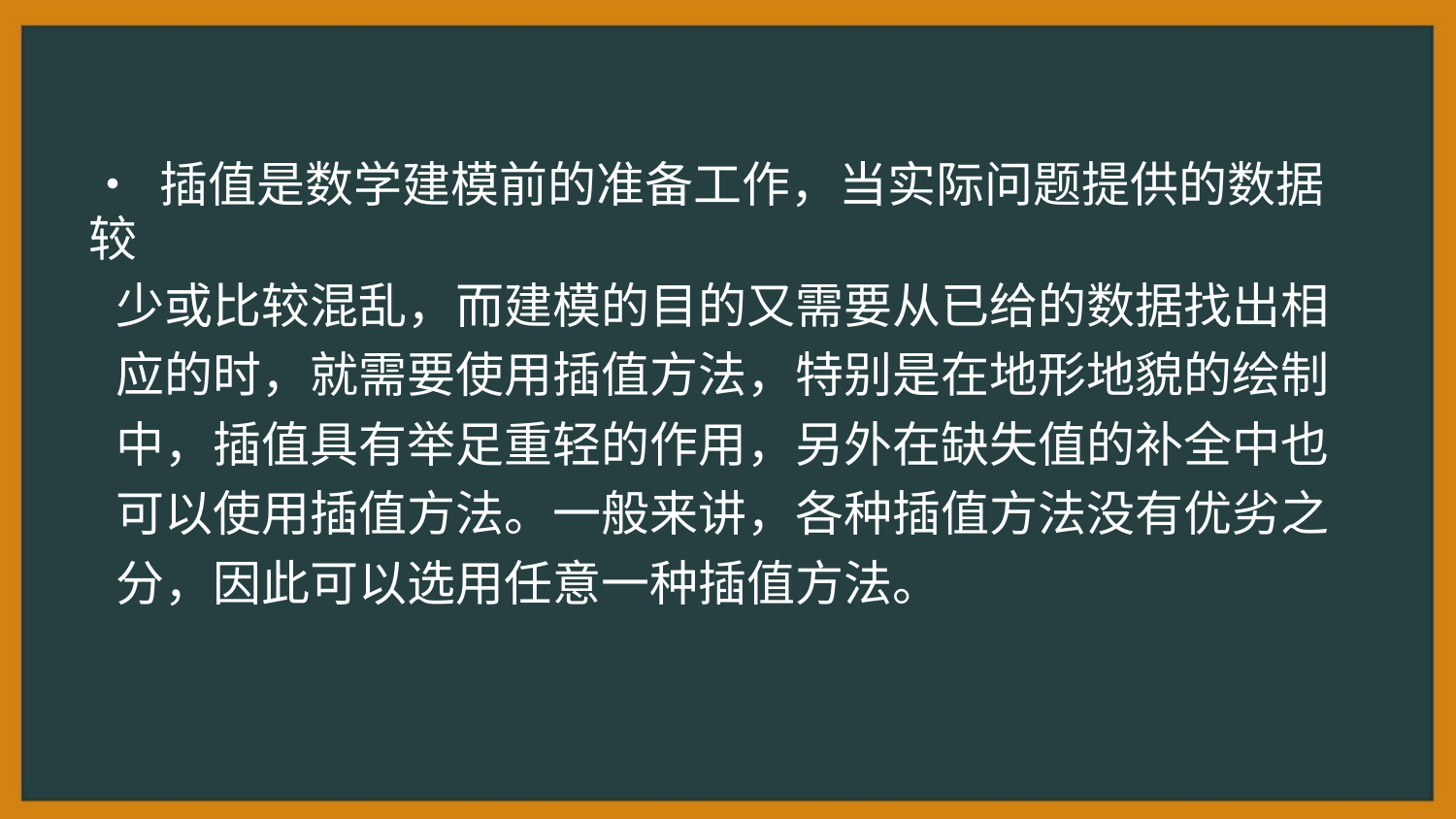

• 插值是数学建模前的准备工作，当实际问题提供的数据较
少或比较混乱，而建模的目的又需要从已给的数据找出相
应的时，就需要使用插值方法，特别是在地形地貌的绘制
中，插值具有举足重轻的作用，另外在缺失值的补全中也
可以使用插值方法。一般来讲，各种插值方法没有优劣之
分，因此可以选用任意一种插值方法。